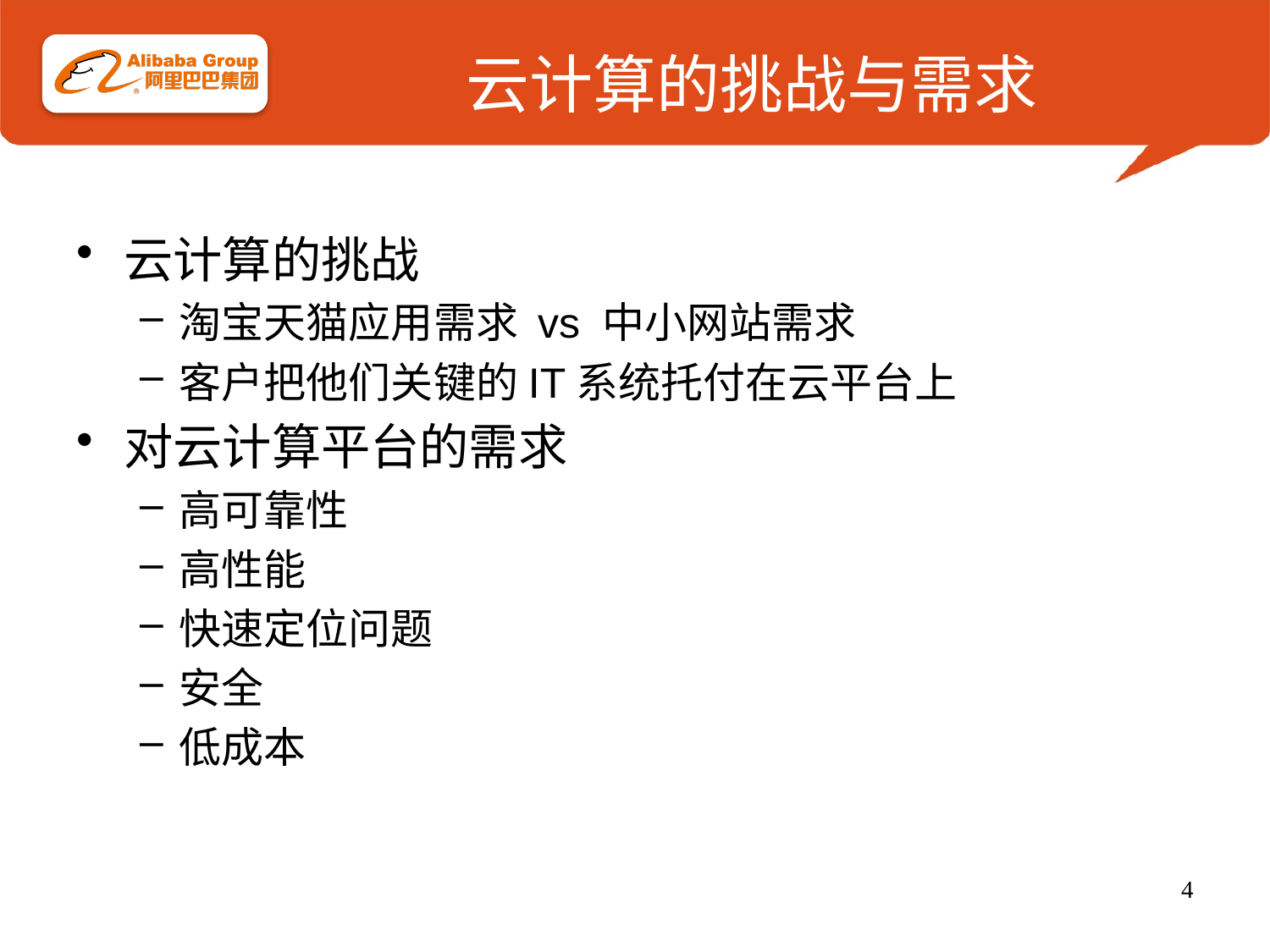

# 云计算的挑战与需求
云计算的挑战
淘宝天猫应用需求 vs 中小网站需求
客户把他们关键的IT系统托付在云平台上
对云计算平台的需求
高可靠性
高性能
快速定位问题
安全
低成本

4